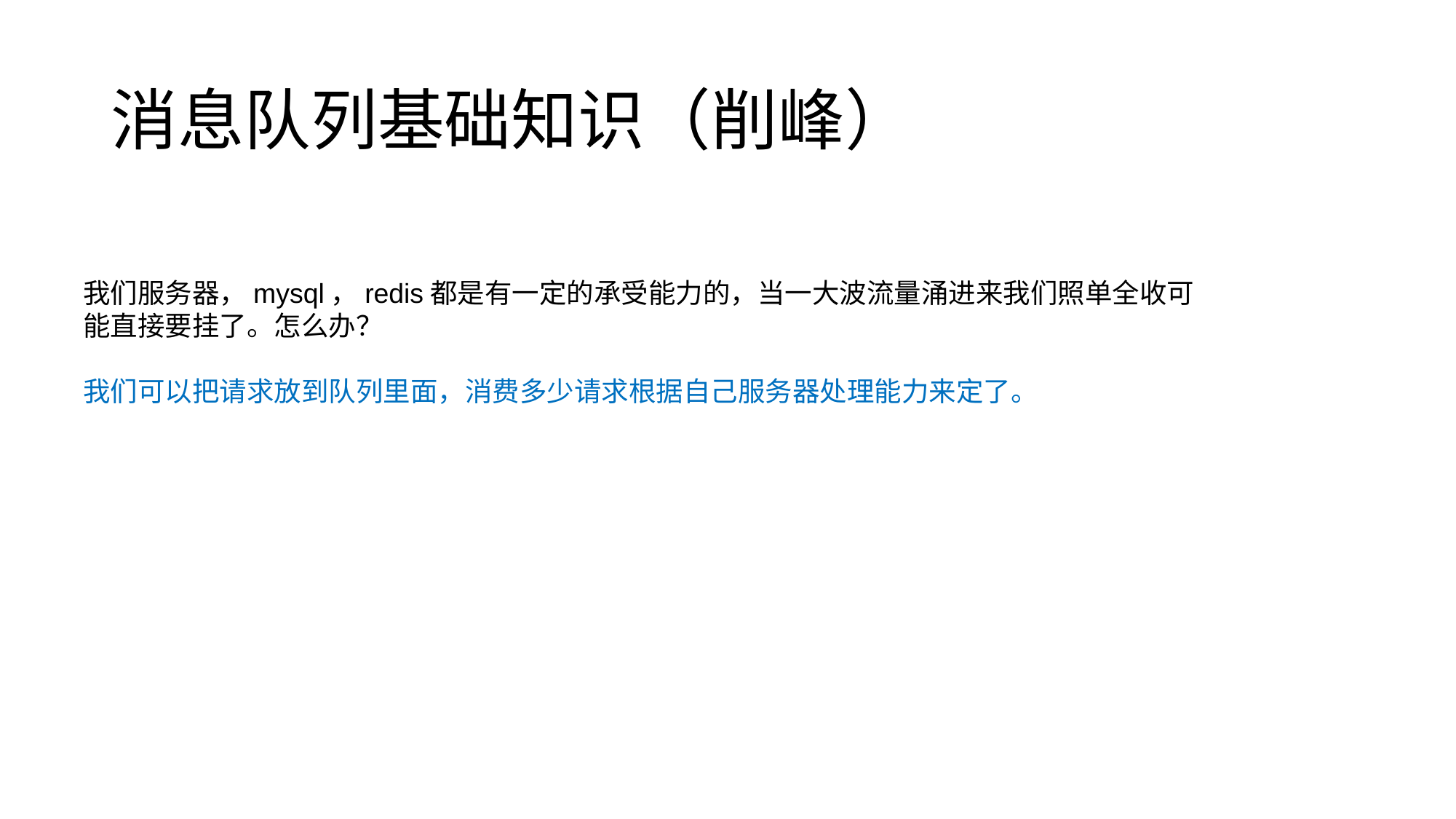

# 消息队列基础知识（削峰）

我们服务器，mysql，redis都是有一定的承受能力的，当一大波流量涌进来我们照单全收可能直接要挂了。怎么办？

我们可以把请求放到队列里面，消费多少请求根据自己服务器处理能力来定了。